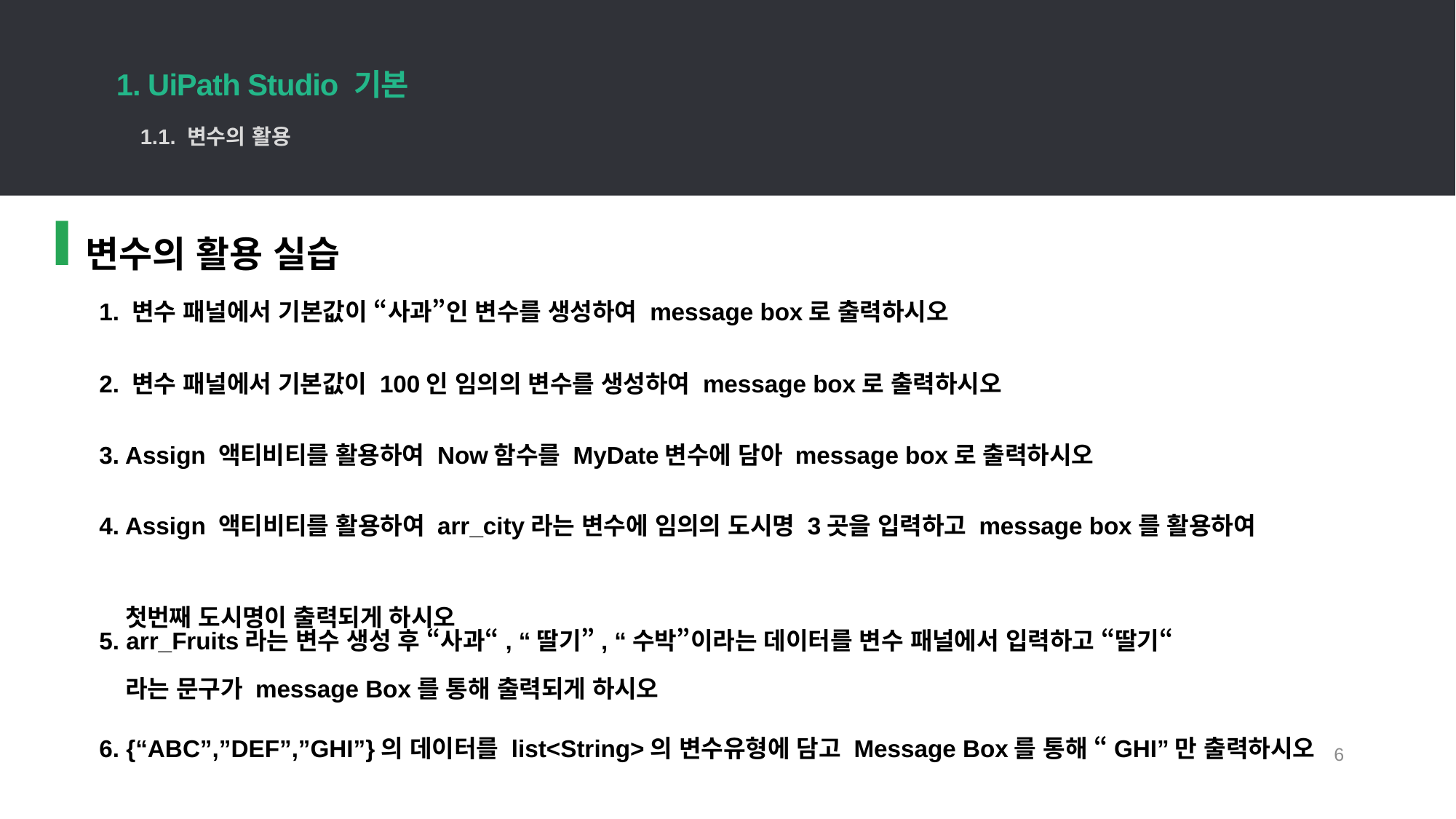

1. UiPath Studio 기본
6
1.1. 변수의 활용
변수의 활용 실습

1. 변수 패널에서 기본값이 “사과”인 변수를 생성하여 message box로 출력하시오
2. 변수 패널에서 기본값이 100인 임의의 변수를 생성하여 message box로 출력하시오
3. Assign 액티비티를 활용하여 Now함수를 MyDate변수에 담아 message box로 출력하시오
4. Assign 액티비티를 활용하여 arr_city라는 변수에 임의의 도시명 3곳을 입력하고 message box를 활용하여
   첫번째 도시명이 출력되게 하시오
5. arr_Fruits라는 변수 생성 후 “사과“, “딸기”, “수박”이라는 데이터를 변수 패널에서 입력하고 “딸기“
   라는 문구가 message Box를 통해 출력되게 하시오
6. {“ABC”,”DEF”,”GHI”}의 데이터를 list<String>의 변수유형에 담고 Message Box를 통해 “GHI”만 출력하시오
6